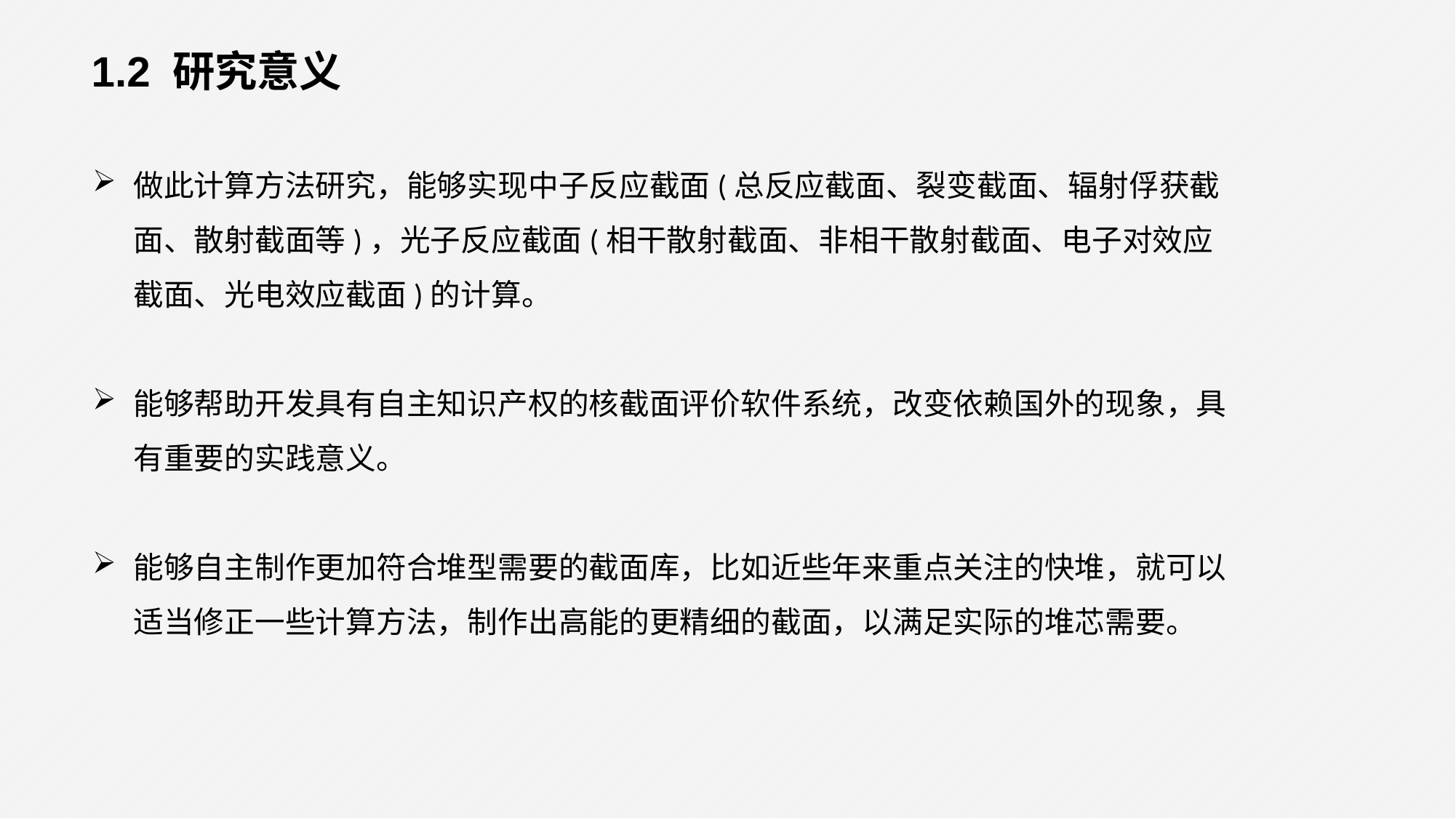

1.2 研究意义
做此计算方法研究，能够实现中子反应截面(总反应截面、裂变截面、辐射俘获截面、散射截面等)，光子反应截面(相干散射截面、非相干散射截面、电子对效应截面、光电效应截面)的计算。

能够帮助开发具有自主知识产权的核截面评价软件系统，改变依赖国外的现象，具有重要的实践意义。

能够自主制作更加符合堆型需要的截面库，比如近些年来重点关注的快堆，就可以适当修正一些计算方法，制作出高能的更精细的截面，以满足实际的堆芯需要。